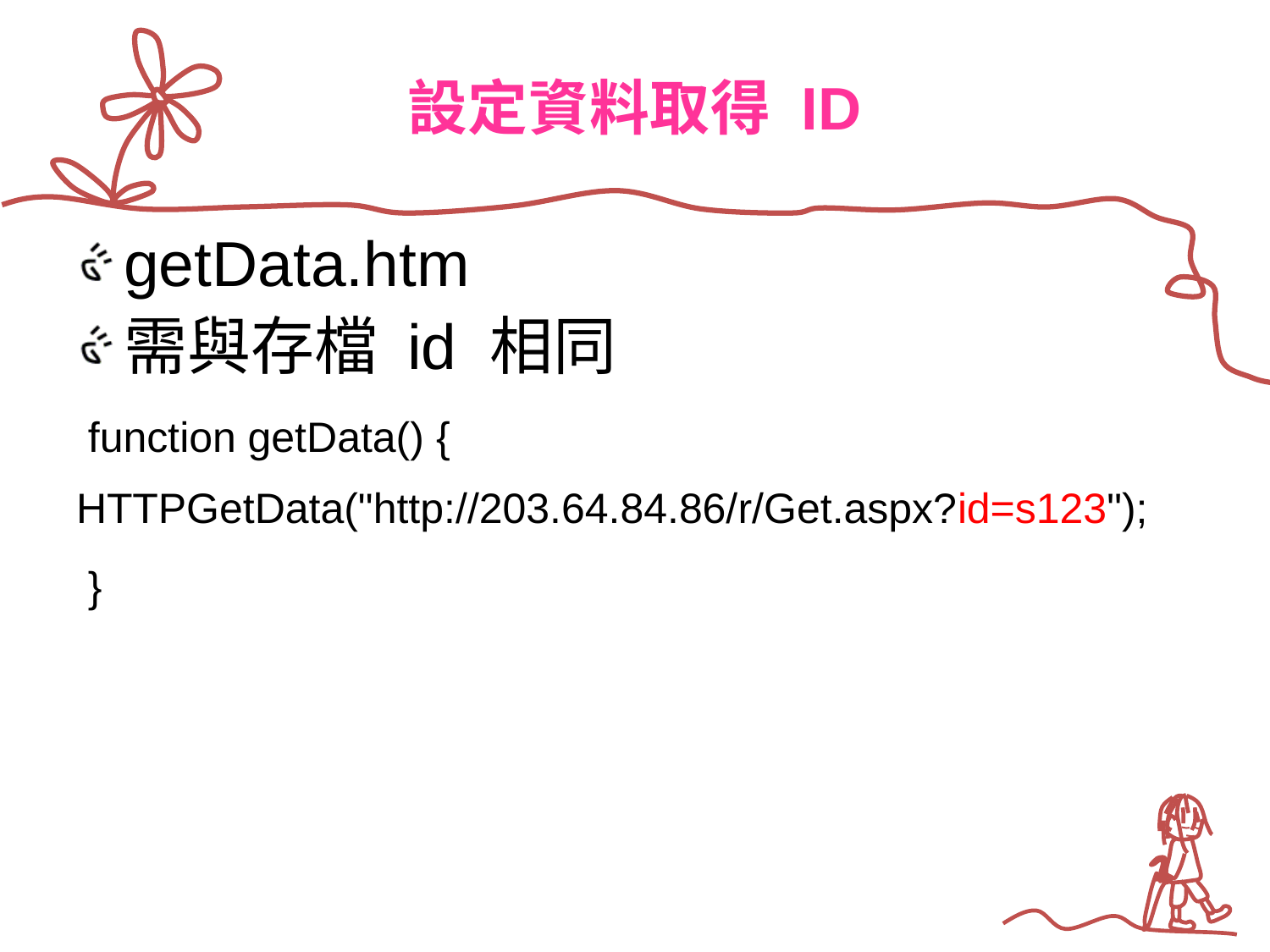

# 設定資料取得 ID
getData.htm
需與存檔 id 相同
 function getData() { HTTPGetData("http://203.64.84.86/r/Get.aspx?id=s123");
 }